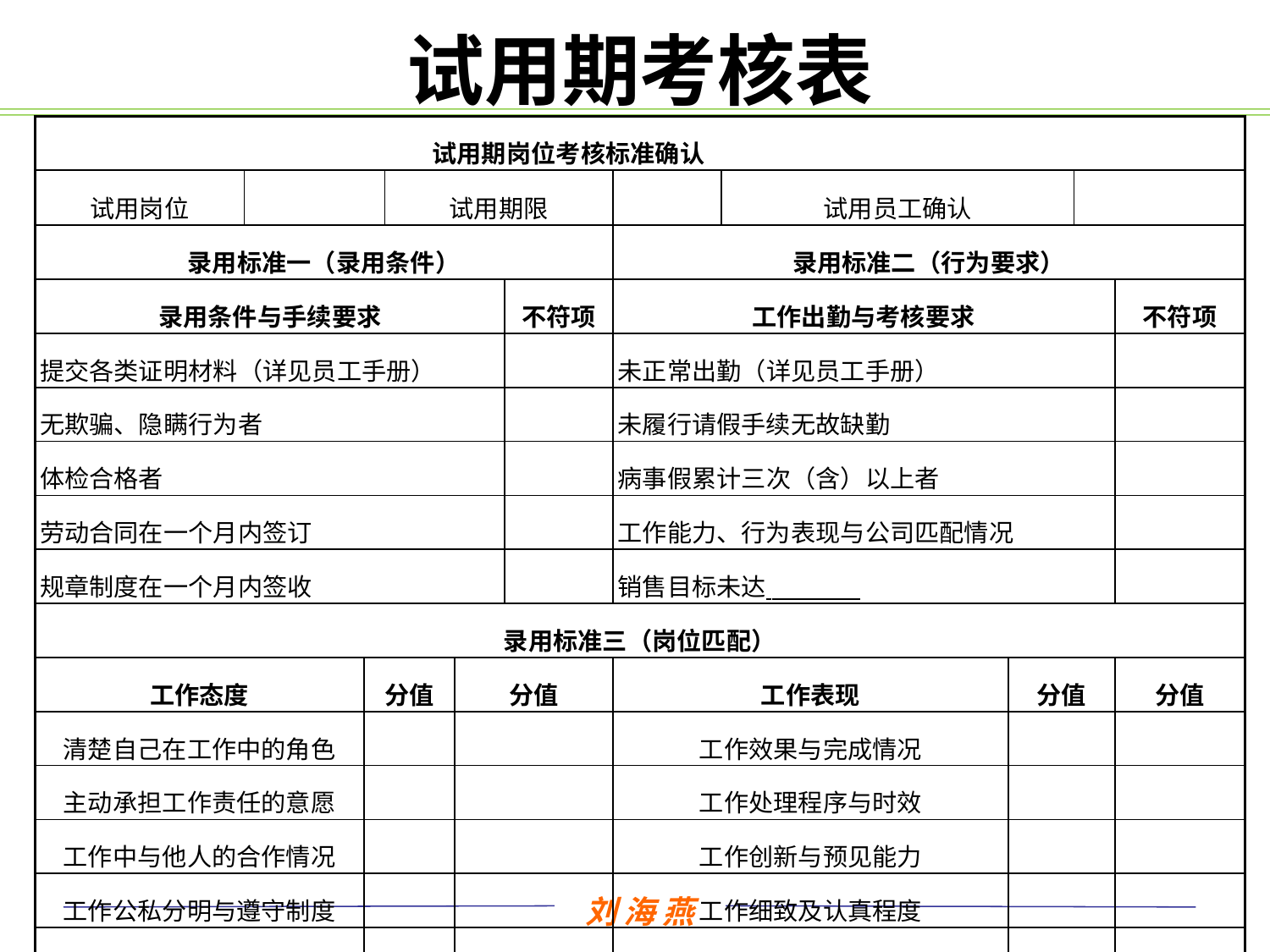

# 试用期考核表
| 试用期岗位考核标准确认 |  |  |  |  |  |  |  |  |  |  |
| --- | --- | --- | --- | --- | --- | --- | --- | --- | --- | --- |
| 试用岗位 |  |  | 试用期限 |  |  |  | 试用员工确认 |  |  |  |
| 录用标准一（录用条件） |  |  |  |  |  | 录用标准二（行为要求） |  |  |  |  |
| 录用条件与手续要求 |  |  |  |  | 不符项 | 工作出勤与考核要求 |  |  |  | 不符项 |
| 提交各类证明材料（详见员工手册） |  |  |  |  |  | 未正常出勤（详见员工手册） |  |  |  |  |
| 无欺骗、隐瞒行为者 |  |  |  |  |  | 未履行请假手续无故缺勤 |  |  |  |  |
| 体检合格者 |  |  |  |  |  | 病事假累计三次（含）以上者 |  |  |  |  |
| 劳动合同在一个月内签订 |  |  |  |  |  | 工作能力、行为表现与公司匹配情况 |  |  |  |  |
| 规章制度在一个月内签收 |  |  |  |  |  | 销售目标未达 |  |  |  |  |
| 录用标准三（岗位匹配） |  |  |  |  |  |  |  |  |  |  |
| 工作态度 |  | 分值 |  | 分值 |  | 工作表现 |  | 分值 |  | 分值 |
| 清楚自己在工作中的角色 |  |  |  |  |  | 工作效果与完成情况 |  |  |  |  |
| 主动承担工作责任的意愿 |  |  |  |  |  | 工作处理程序与时效 |  |  |  |  |
| 工作中与他人的合作情况 |  |  |  |  |  | 工作创新与预见能力 |  |  |  |  |
| 工作公私分明与遵守制度 |  |  |  |  |  | 工作细致及认真程度 |  |  |  |  |
| 工作热情与学习领悟能力 |  |  |  |  |  | 工作沟通与独立能力 |  |  |  |  |
| 总分值 |  |  |  |  |  | 总分值 |  |  |  |  |
| 总体评价 |  |  |  |  |  |  |  | 时间 |  | 确认 |